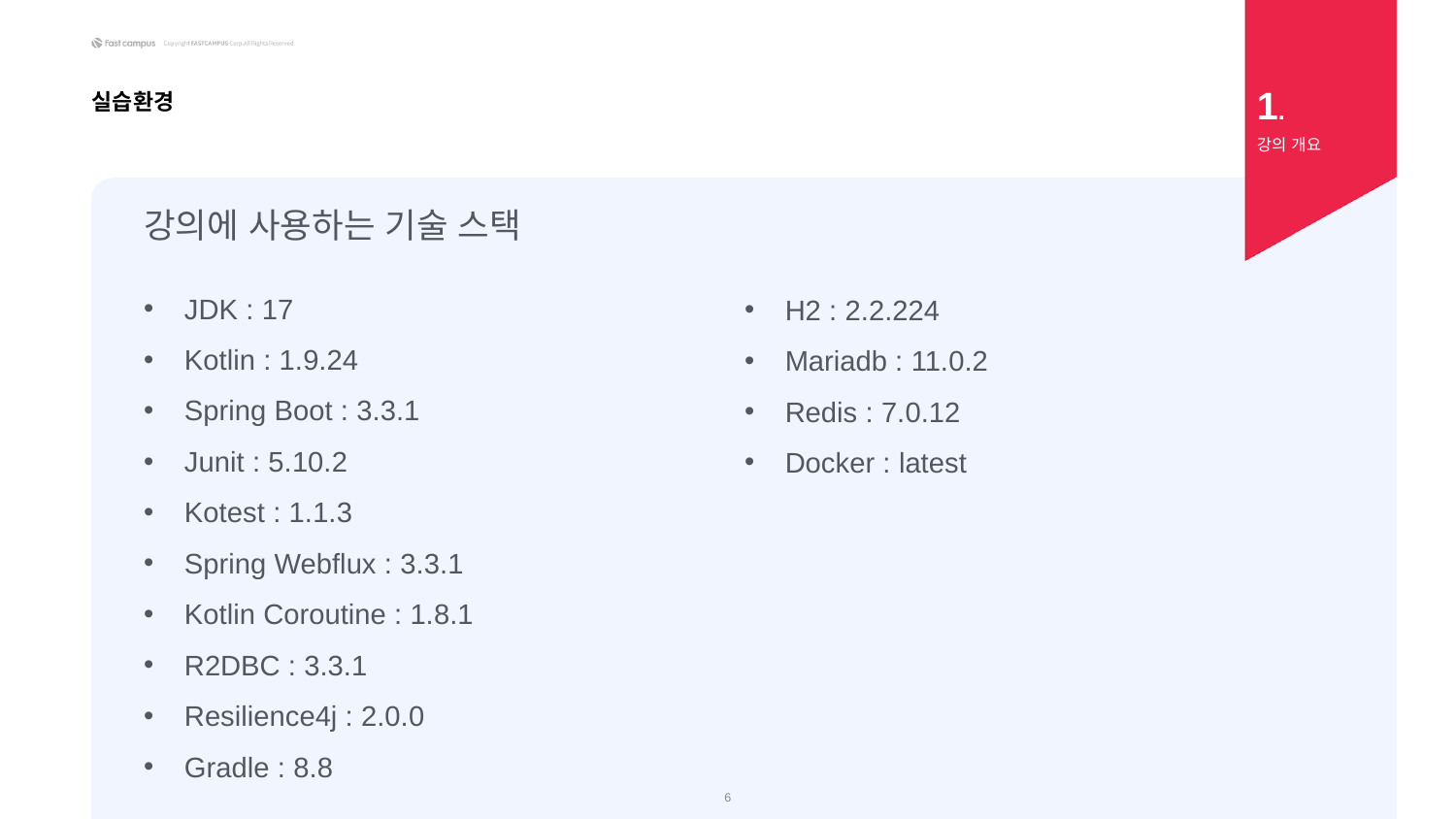

1.
실습환경
강의 개요
강의에 사용하는 기술 스택

JDK : 17
Kotlin : 1.9.24
Spring Boot : 3.3.1
Junit : 5.10.2
Kotest : 1.1.3
Spring Webflux : 3.3.1
Kotlin Coroutine : 1.8.1
R2DBC : 3.3.1
Resilience4j : 2.0.0
Gradle : 8.8

H2 : 2.2.224
Mariadb : 11.0.2
Redis : 7.0.12
Docker : latest

6